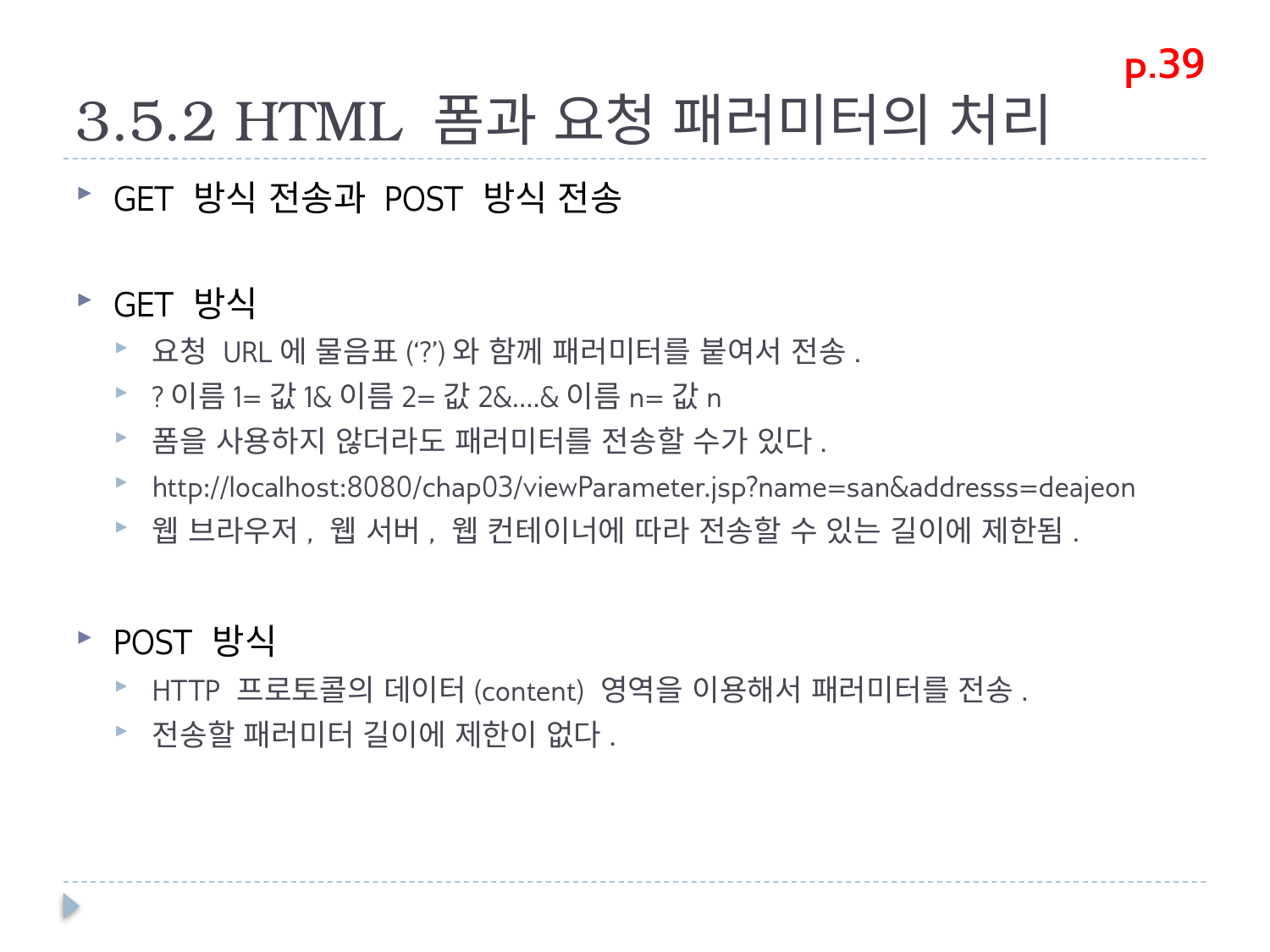

# 3.5.2 HTML 폼과 요청 패러미터의 처리
p.39
GET 방식 전송과 POST 방식 전송

GET 방식
요청 URL에 물음표(‘?’)와 함께 패러미터를 붙여서 전송.
?이름1=값1&이름2=값2&….&이름n=값n
폼을 사용하지 않더라도 패러미터를 전송할 수가 있다.
http://localhost:8080/chap03/viewParameter.jsp?name=san&addresss=deajeon
웹 브라우저, 웹 서버, 웹 컨테이너에 따라 전송할 수 있는 길이에 제한됨.

POST 방식
HTTP 프로토콜의 데이터(content) 영역을 이용해서 패러미터를 전송.
전송할 패러미터 길이에 제한이 없다.